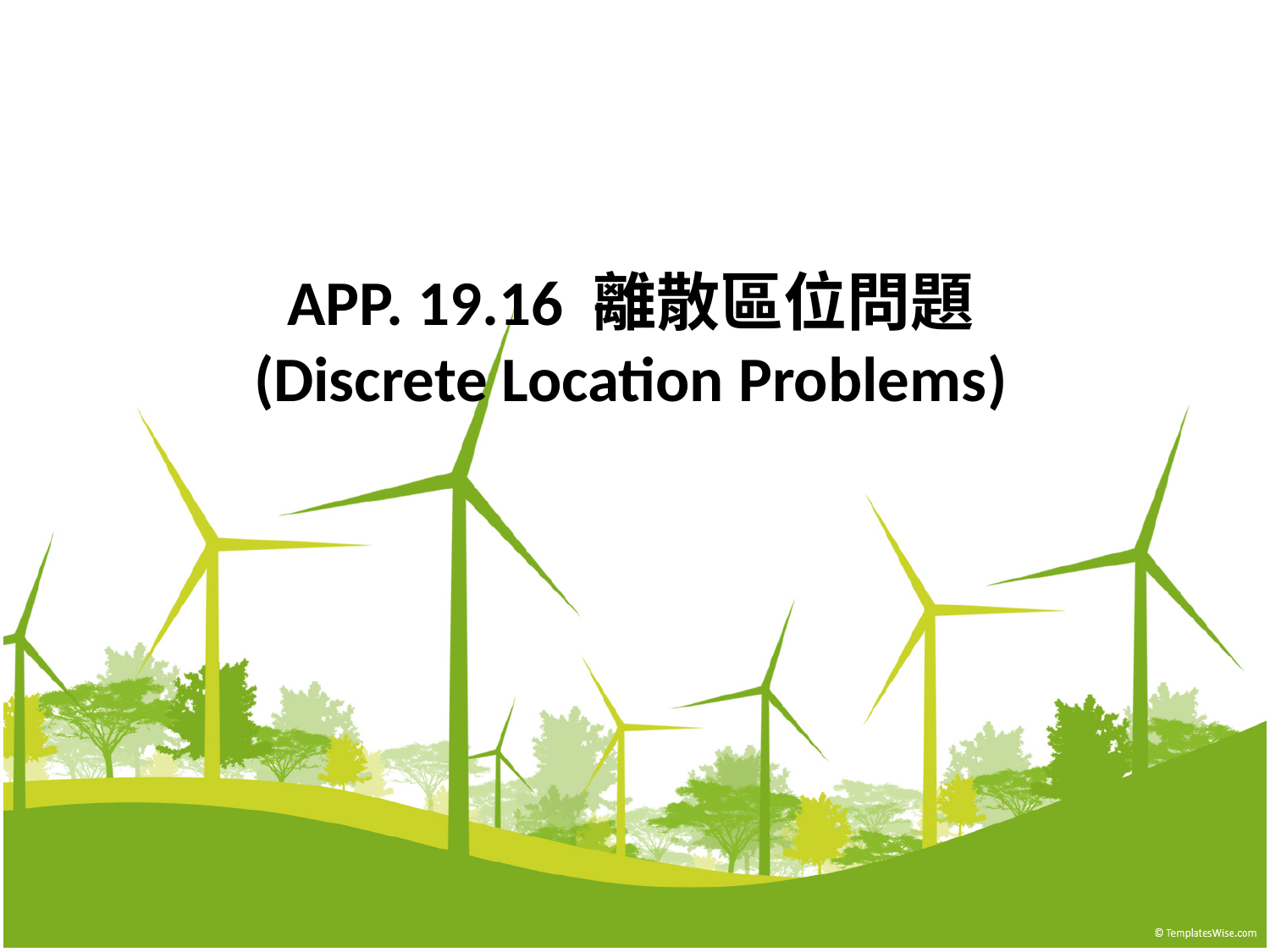

# APP. 19.16 離散區位問題 (Discrete Location Problems)